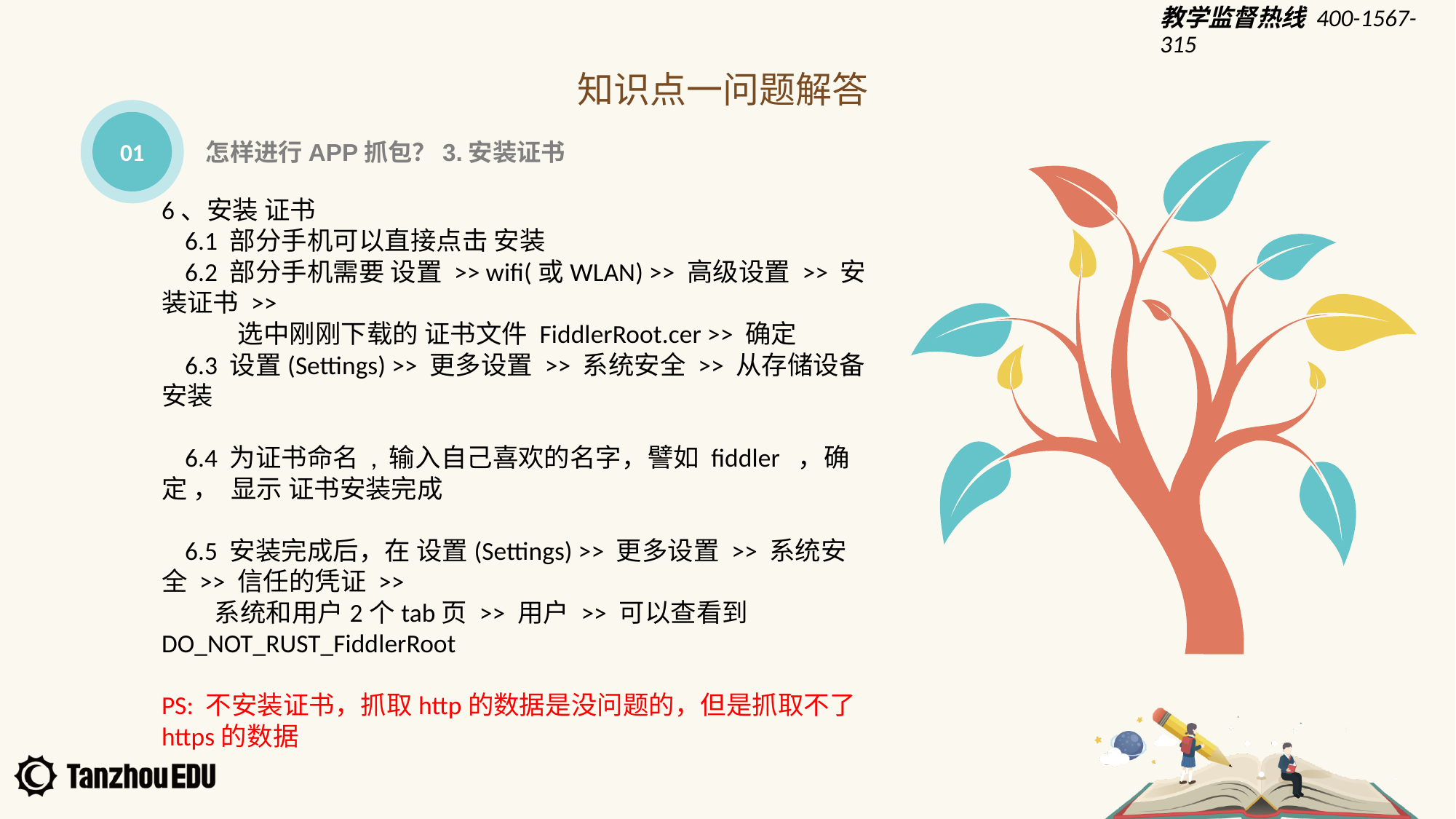

知识点一问题解答

01
怎样进行APP抓包？3.安装证书

6、安装 证书
    6.1 部分手机可以直接点击 安装
    6.2 部分手机需要 设置 >> wifi(或WLAN) >> 高级设置 >> 安装证书 >>
            选中刚刚下载的 证书文件 FiddlerRoot.cer >> 确定
    6.3 设置(Settings) >> 更多设置 >> 系统安全 >> 从存储设备安装

    6.4 为证书命名 , 输入自己喜欢的名字，譬如 fiddler  ，确定 ，  显示 证书安装完成

    6.5 安装完成后，在 设置(Settings) >> 更多设置 >> 系统安全 >> 信任的凭证 >>
        系统和用户2个tab页 >> 用户 >> 可以查看到 DO_NOT_RUST_FiddlerRoot

PS: 不安装证书，抓取http的数据是没问题的，但是抓取不了https的数据